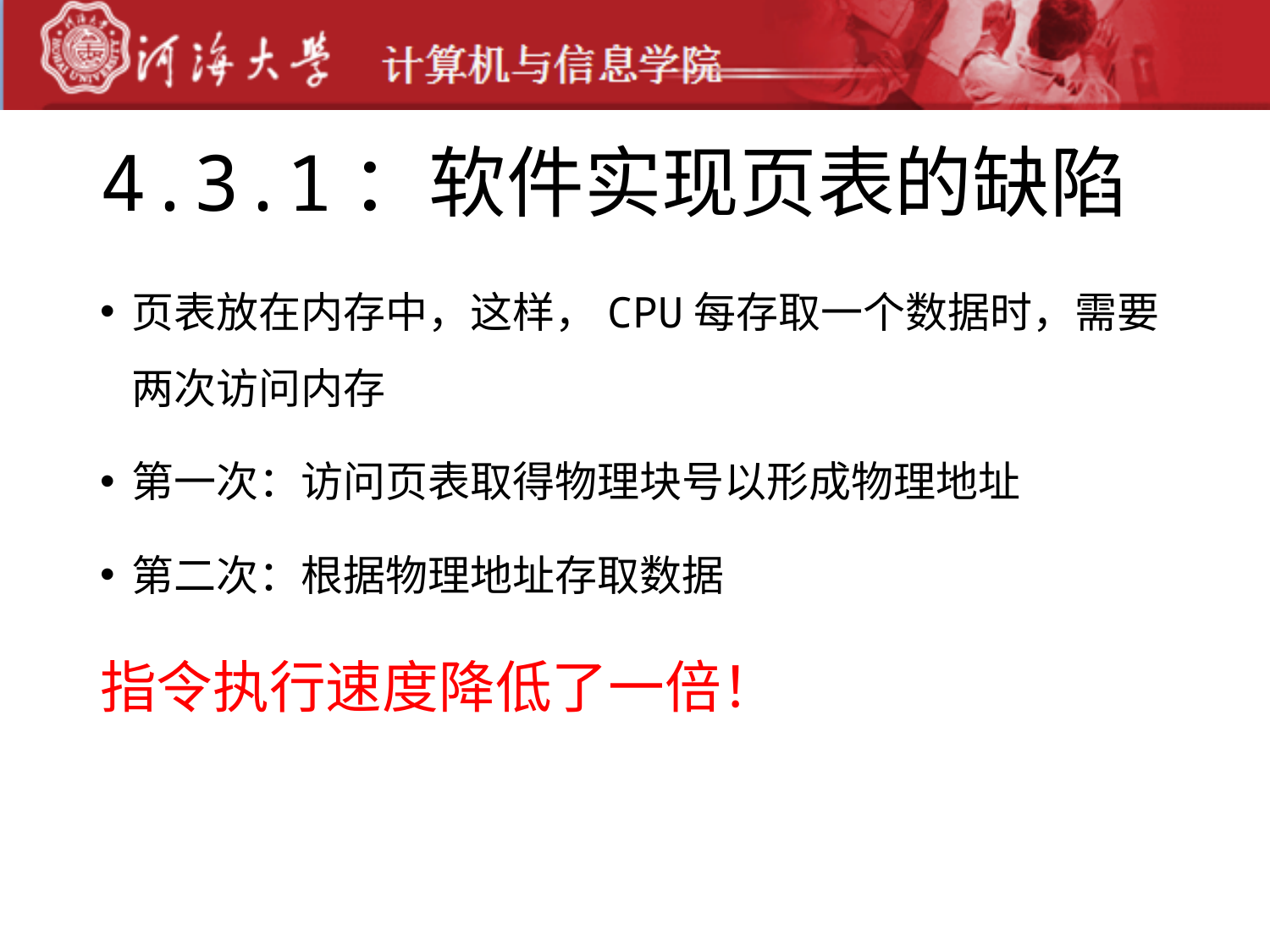

# 4.3.1：软件实现页表的缺陷
页表放在内存中，这样，CPU每存取一个数据时，需要两次访问内存
第一次：访问页表取得物理块号以形成物理地址
第二次：根据物理地址存取数据
指令执行速度降低了一倍！